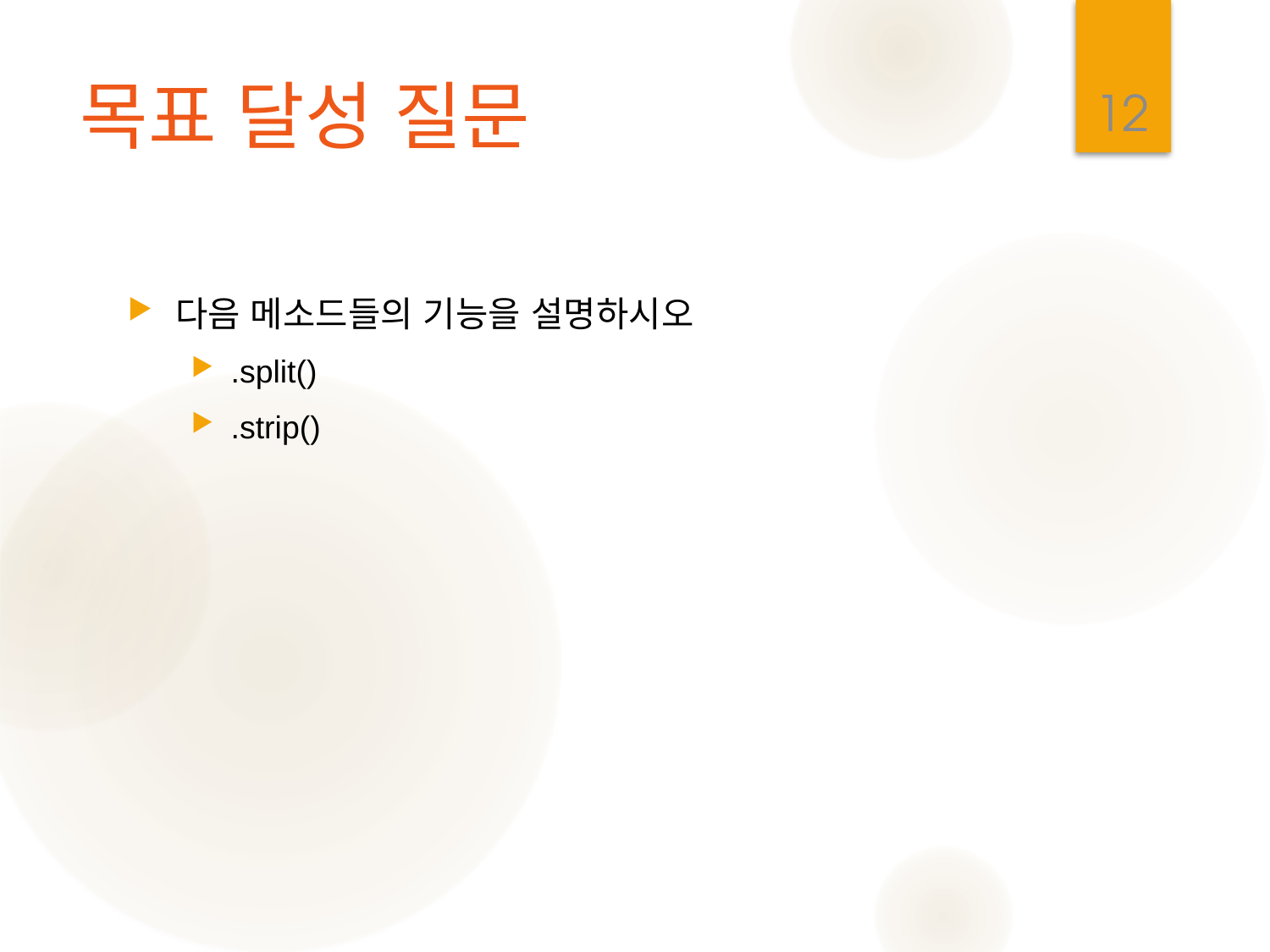

12
# 목표 달성 질문
다음 메소드들의 기능을 설명하시오
.split()
.strip()